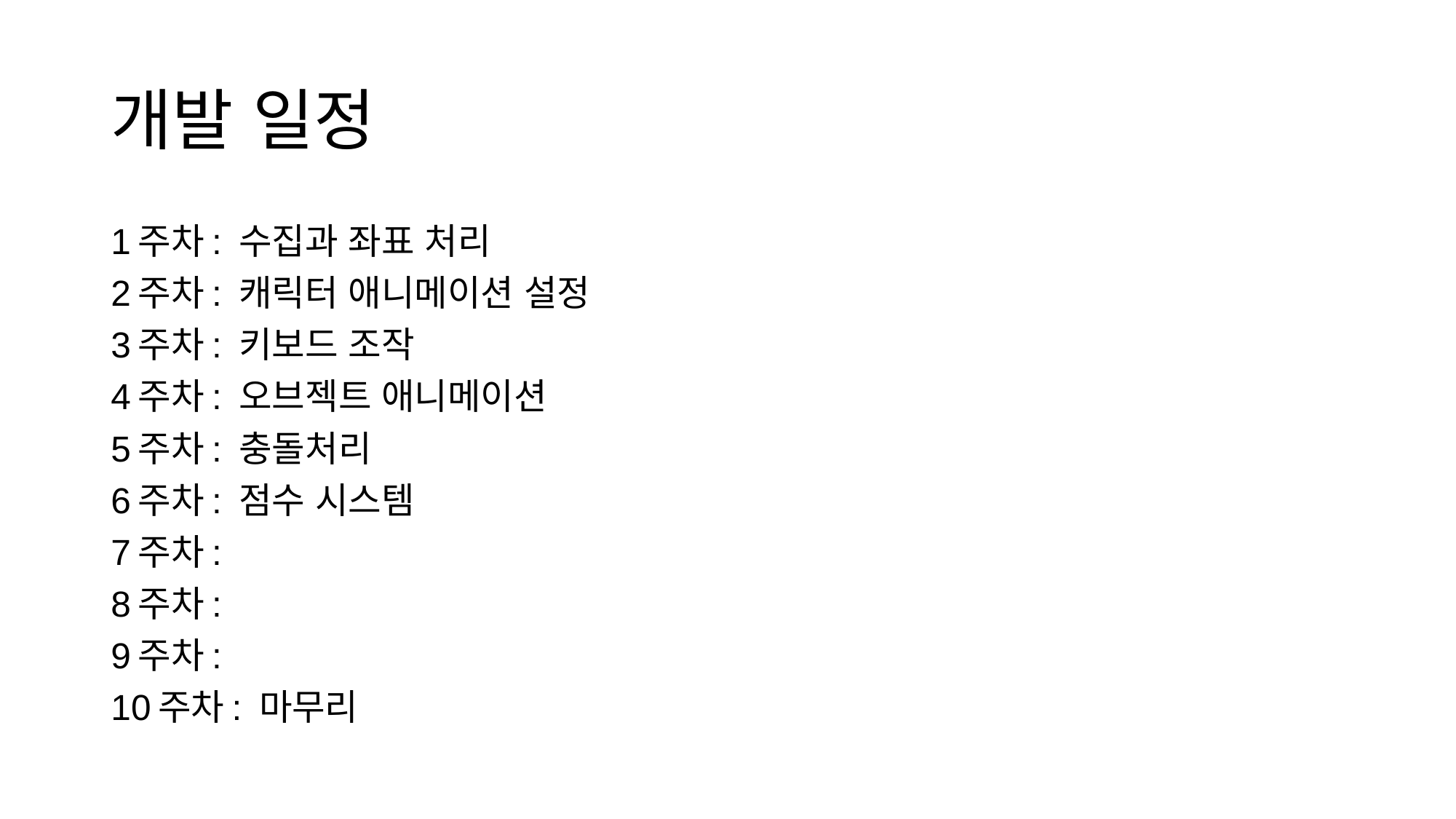

# 개발 일정
1주차: 수집과 좌표 처리
2주차: 캐릭터 애니메이션 설정
3주차: 키보드 조작
4주차: 오브젝트 애니메이션
5주차: 충돌처리
6주차: 점수 시스템
7주차:
8주차:
9주차:
10주차: 마무리